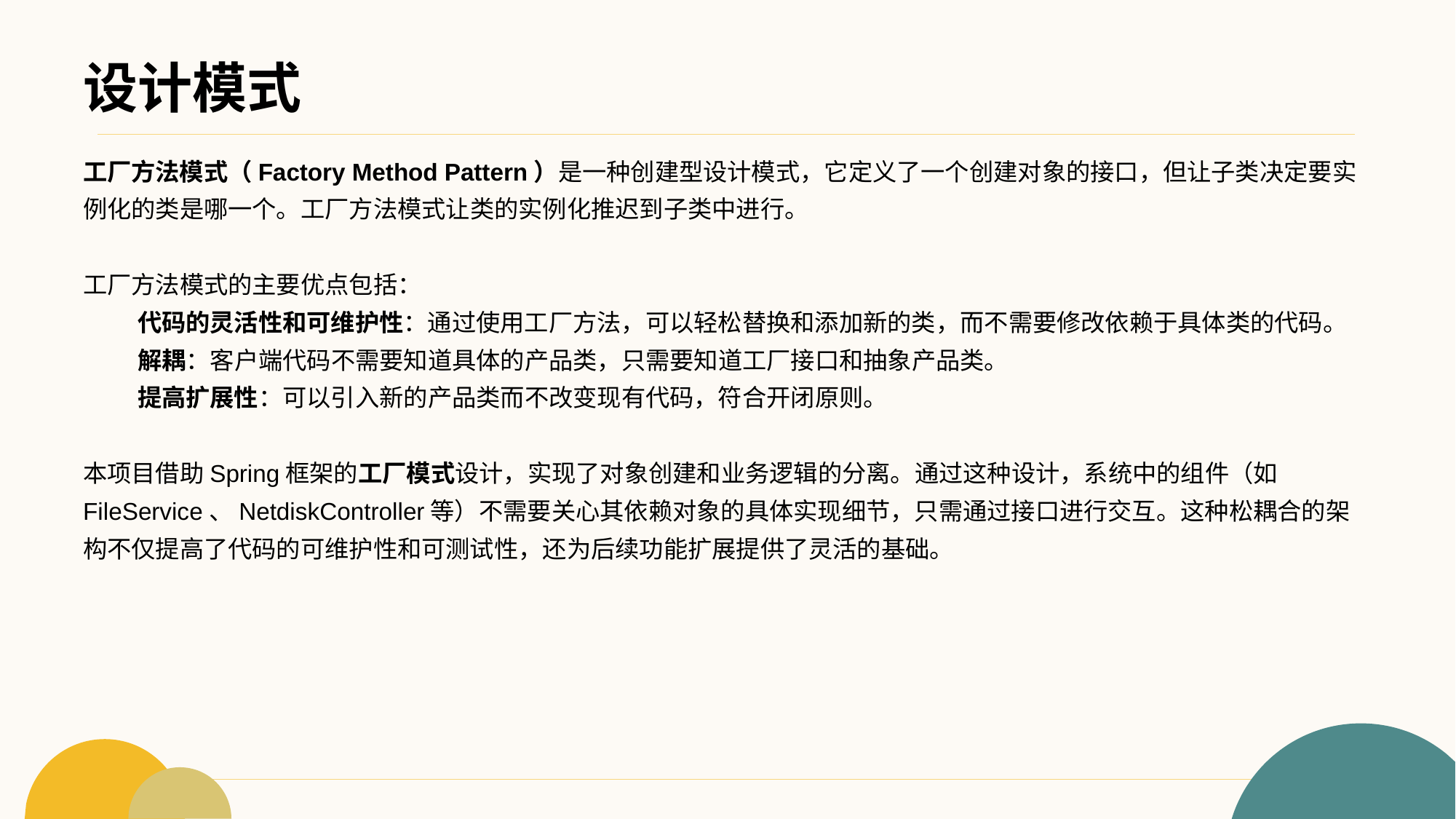

# 设计模式
工厂方法模式（Factory Method Pattern）是一种创建型设计模式，它定义了一个创建对象的接口，但让子类决定要实例化的类是哪一个。工厂方法模式让类的实例化推迟到子类中进行。

工厂方法模式的主要优点包括：
代码的灵活性和可维护性：通过使用工厂方法，可以轻松替换和添加新的类，而不需要修改依赖于具体类的代码。
解耦：客户端代码不需要知道具体的产品类，只需要知道工厂接口和抽象产品类。
提高扩展性：可以引入新的产品类而不改变现有代码，符合开闭原则。

本项目借助Spring框架的工厂模式设计，实现了对象创建和业务逻辑的分离。通过这种设计，系统中的组件（如FileService、NetdiskController等）不需要关心其依赖对象的具体实现细节，只需通过接口进行交互。这种松耦合的架构不仅提高了代码的可维护性和可测试性，还为后续功能扩展提供了灵活的基础。